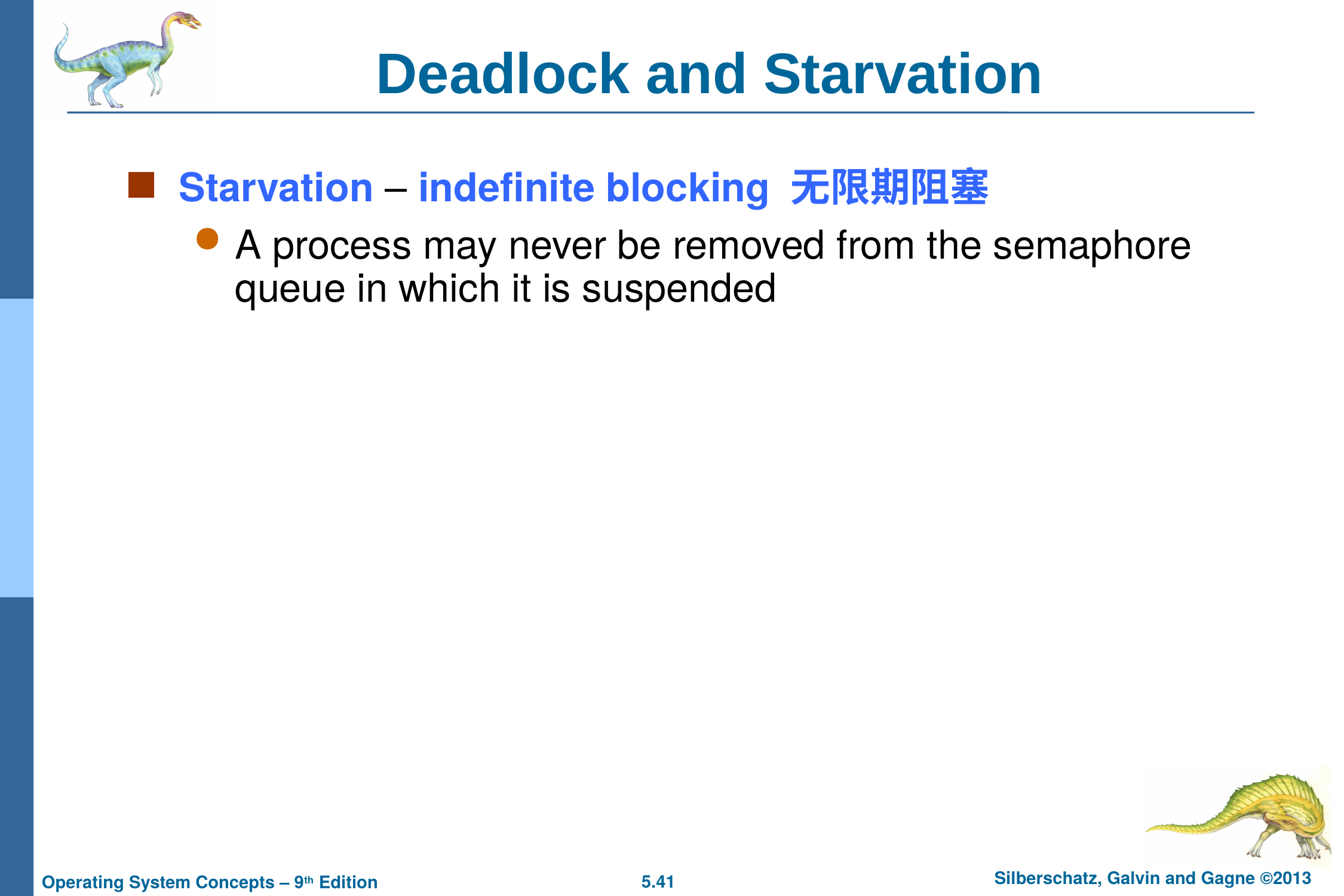

# Deadlock and Starvation
Starvation – indefinite blocking 无限期阻塞
A process may never be removed from the semaphore queue in which it is suspended